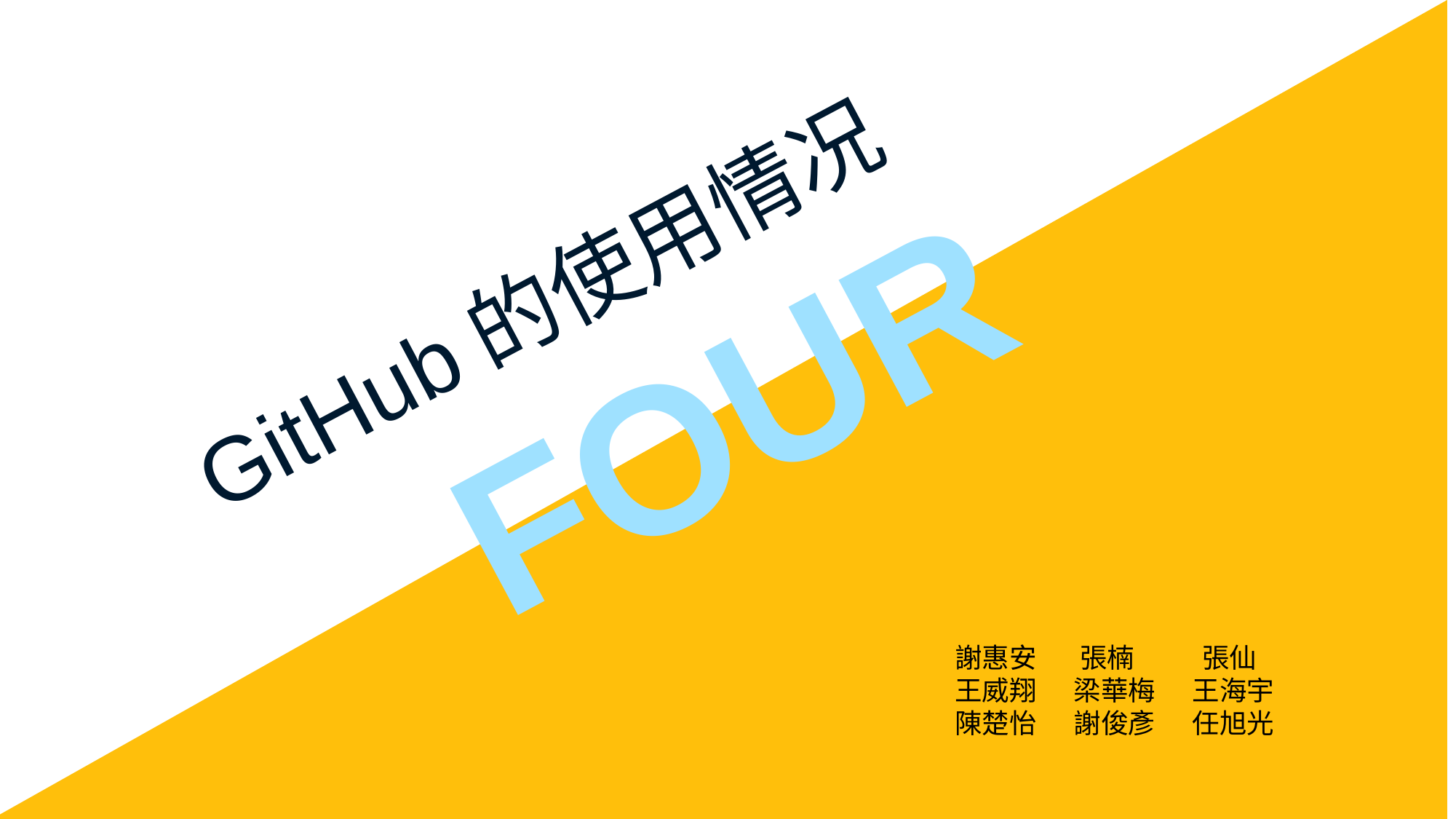

GitHub的使用情况
FOUR
謝惠安       張楠           張仙
王威翔      梁華梅      王海宇
陳楚怡      謝俊彥      任旭光